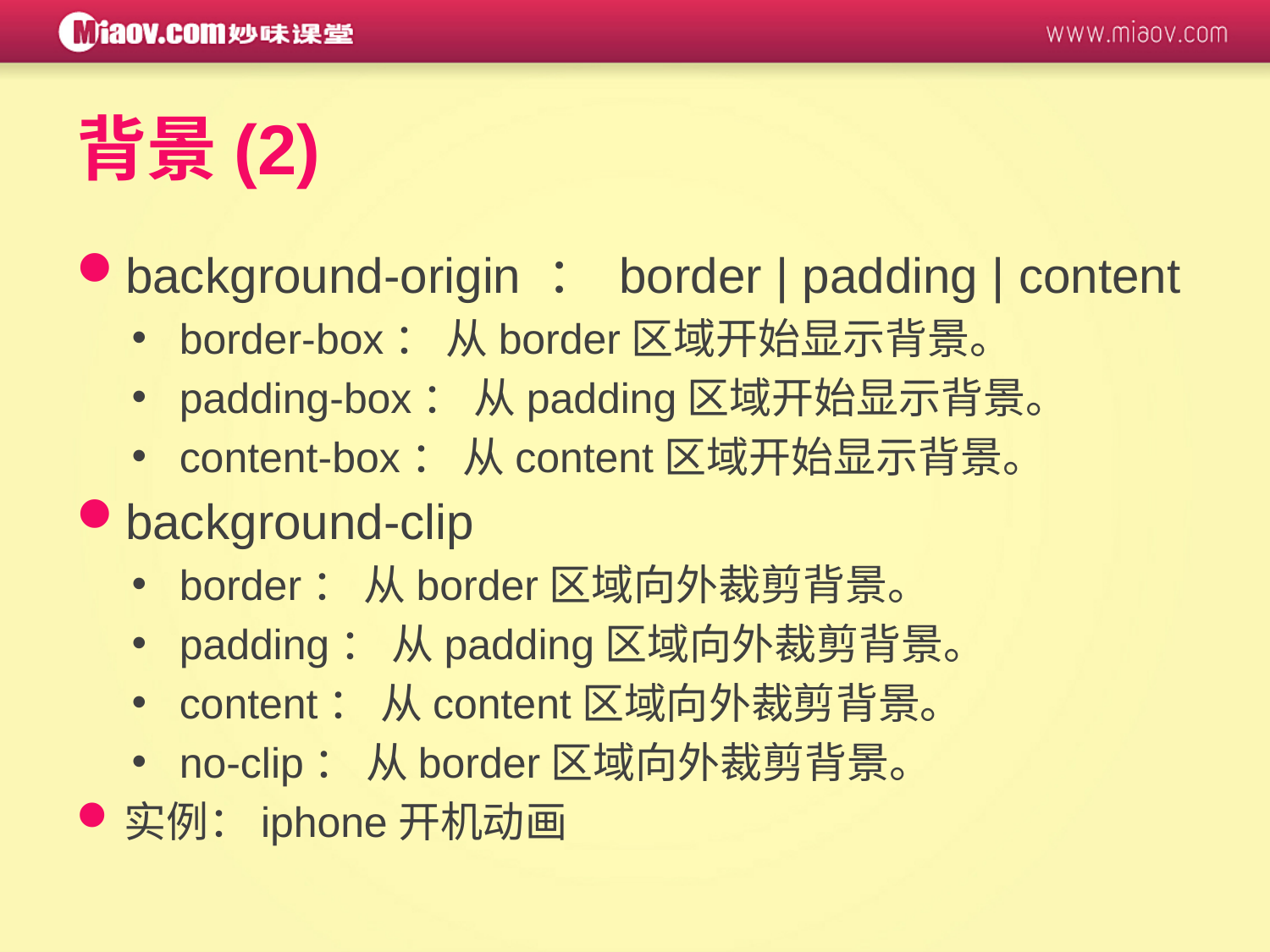

# 背景(2)
background-origin ： border | padding | content
border-box： 从border区域开始显示背景。
padding-box： 从padding区域开始显示背景。
content-box： 从content区域开始显示背景。
background-clip
border： 从border区域向外裁剪背景。
padding： 从padding区域向外裁剪背景。
content： 从content区域向外裁剪背景。
no-clip： 从border区域向外裁剪背景。
实例：iphone开机动画